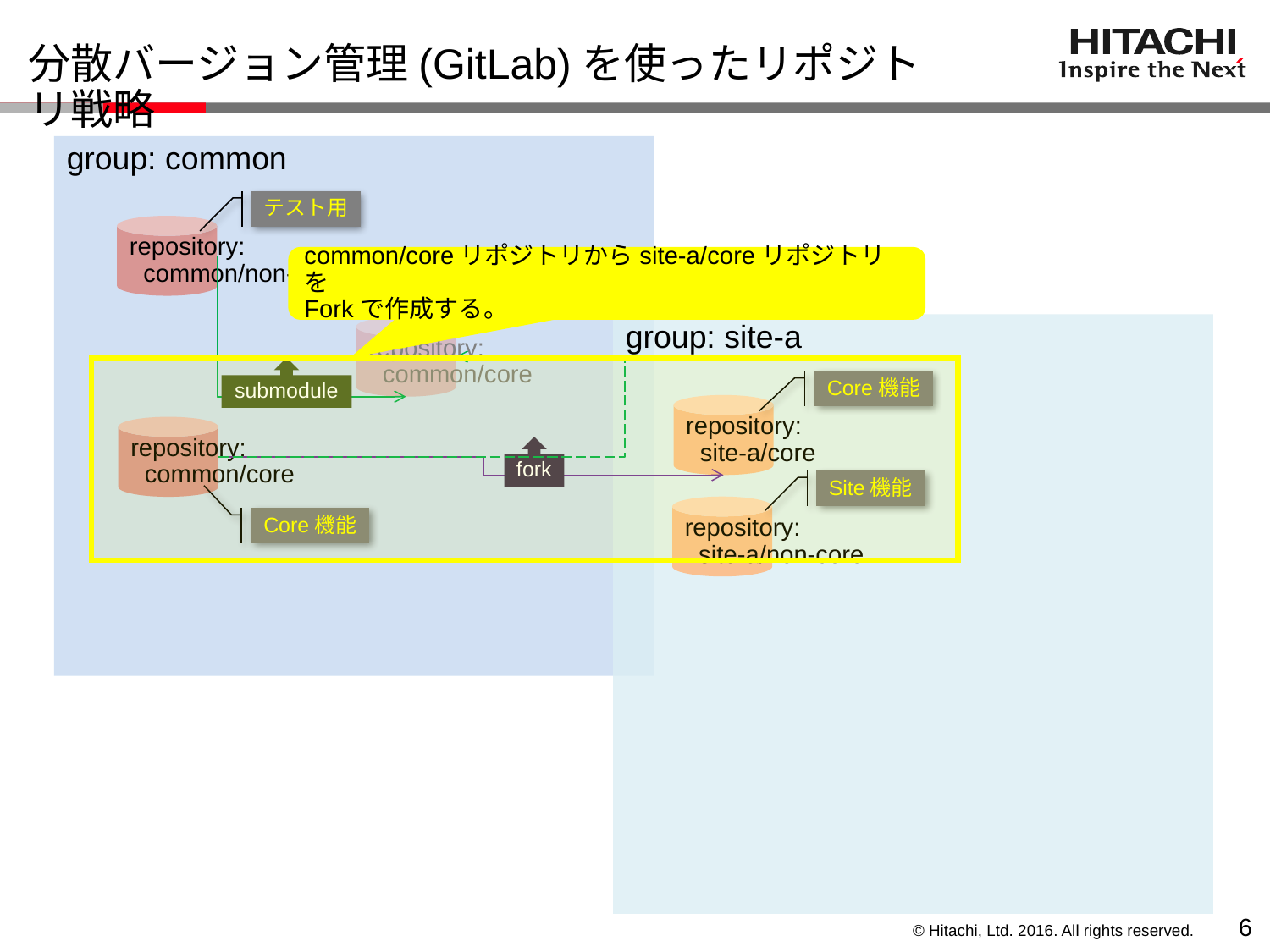

# 分散バージョン管理(GitLab)を使ったリポジトリ戦略
group: common
テスト用
repository:
  common/non-core
common/coreリポジトリからsite-a/coreリポジトリを
Forkで作成する。
group: site-a
repository:
  common/core
submodule

Core機能
repository:
  site-a/core
repository:
  common/core
fork
Site機能
repository:
  site-a/non-core
Core機能
6